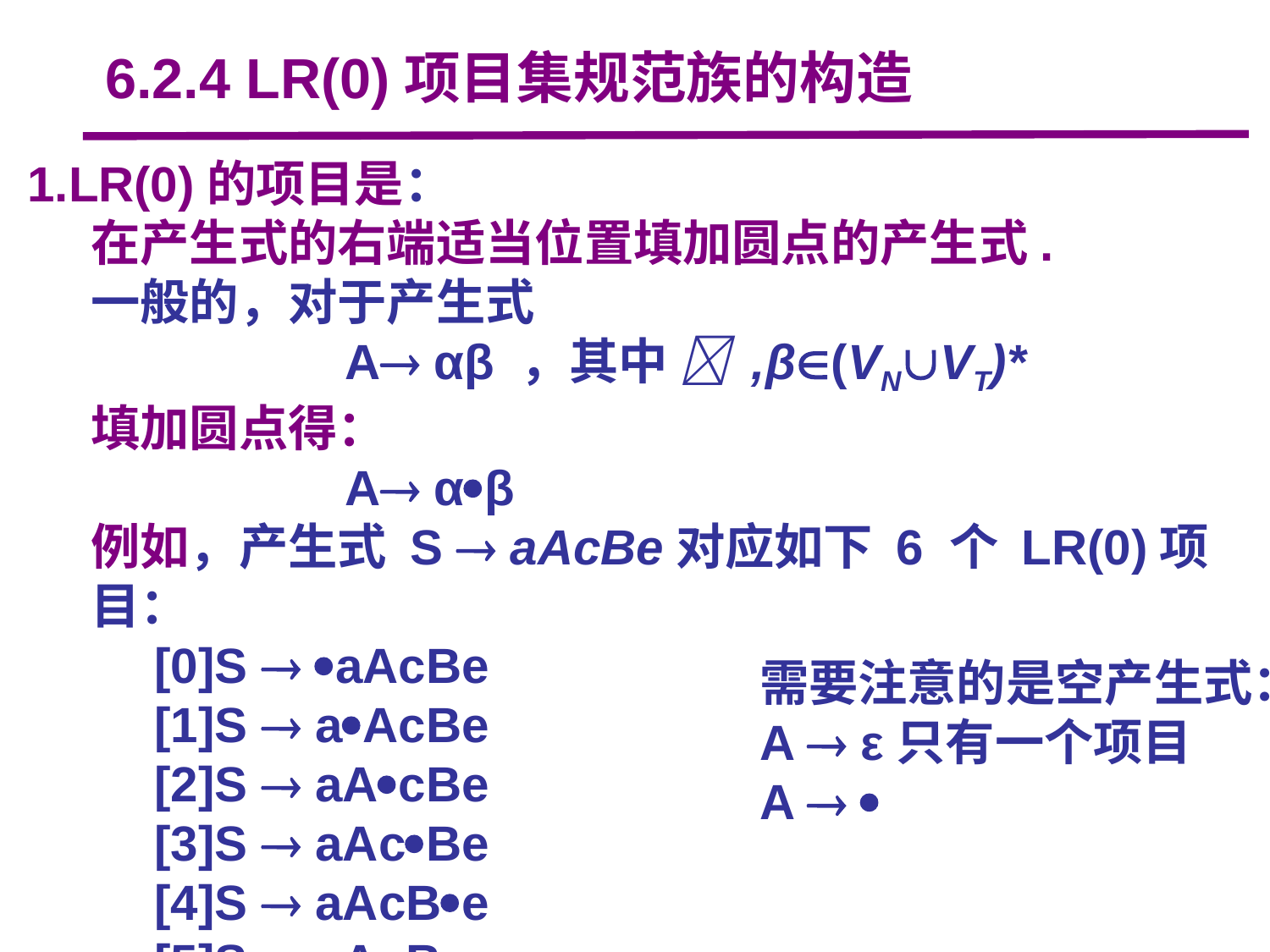

6.2.4 LR(0)项目集规范族的构造
1.LR(0)的项目是：
在产生式的右端适当位置填加圆点的产生式.
一般的，对于产生式
		A→ αβ ，其中 α ,β∈(VN∪VT)*
填加圆点得：
		A→ α•β
例如，产生式 S → aAcBe对应如下 6 个 LR(0)项目：
[0]S → •aAcBe
[1]S → a•AcBe
[2]S → aA•cBe
[3]S → aAc•Be
[4]S → aAcB•e
[5]S → aAcBe•
需要注意的是空产生式：
A → ε只有一个项目
A → •